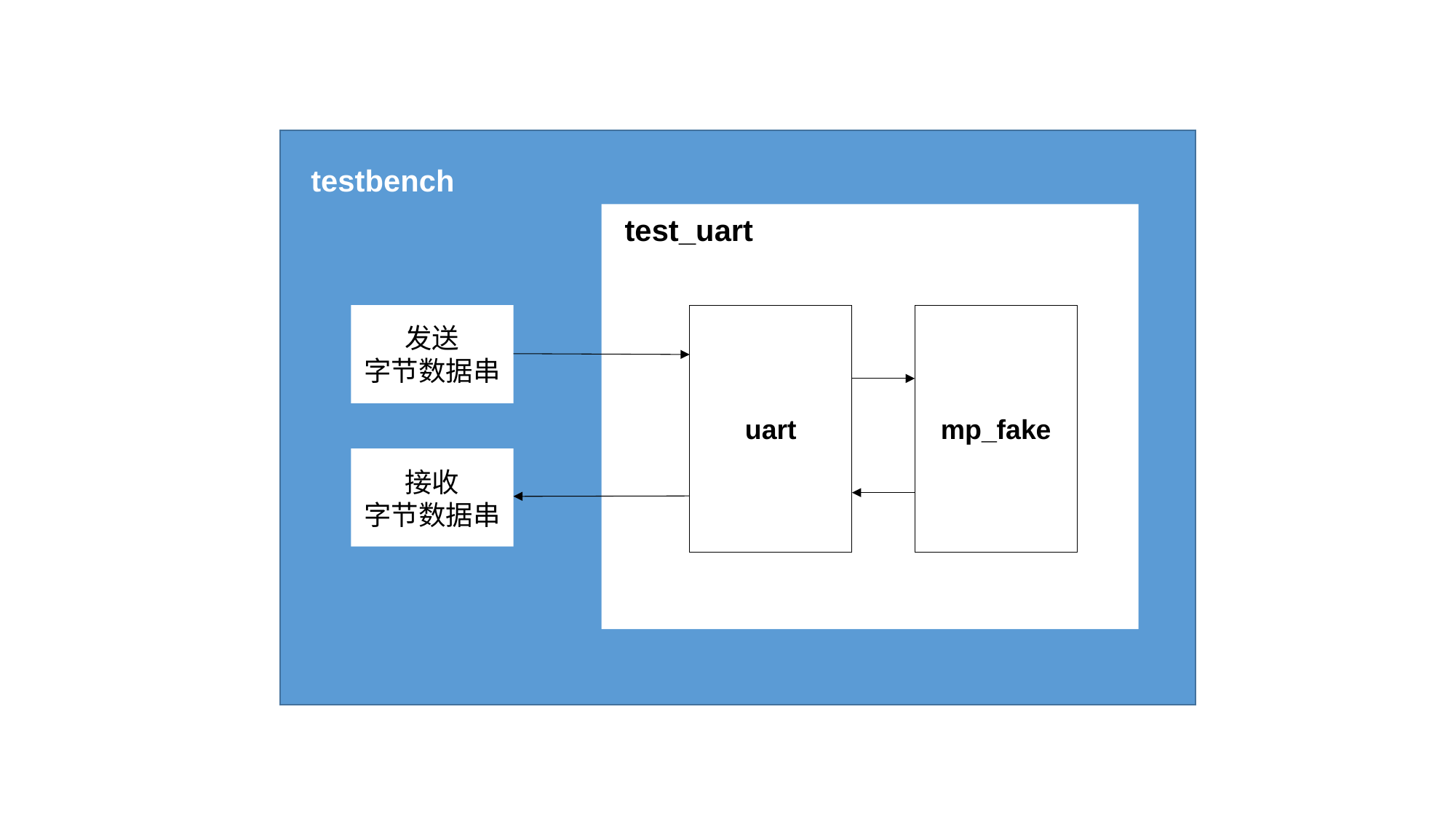

testbench

test_uart
uart
mp_fake
发送
字节数据串
接收
字节数据串